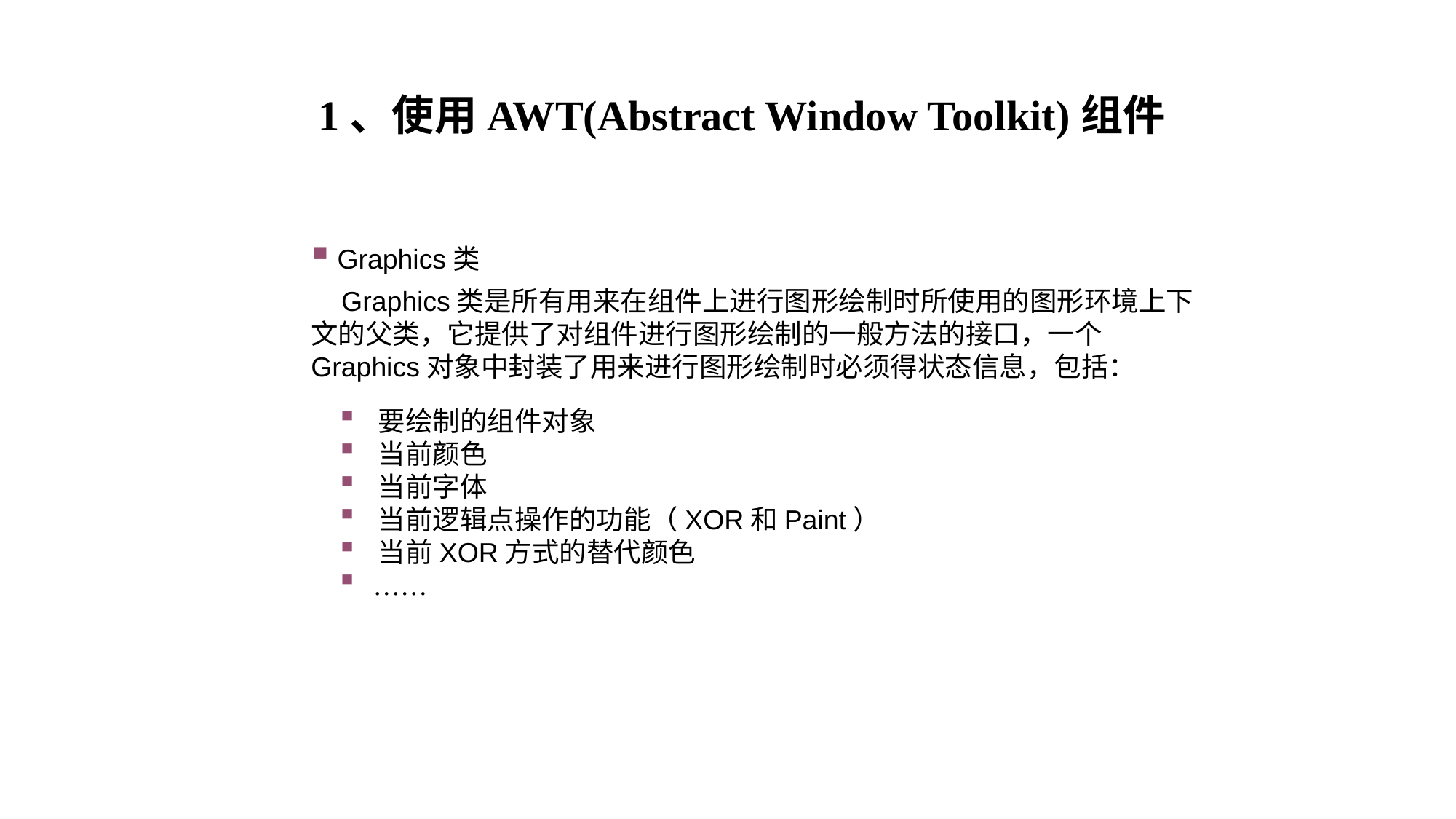

1、使用AWT(Abstract Window Toolkit)组件
 Graphics类

    Graphics类是所有用来在组件上进行图形绘制时所使用的图形环境上下文的父类，它提供了对组件进行图形绘制的一般方法的接口，一个Graphics对象中封装了用来进行图形绘制时必须得状态信息，包括：

 要绘制的组件对象
 当前颜色
 当前字体
 当前逻辑点操作的功能（XOR和Paint）
 当前XOR方式的替代颜色
 ……